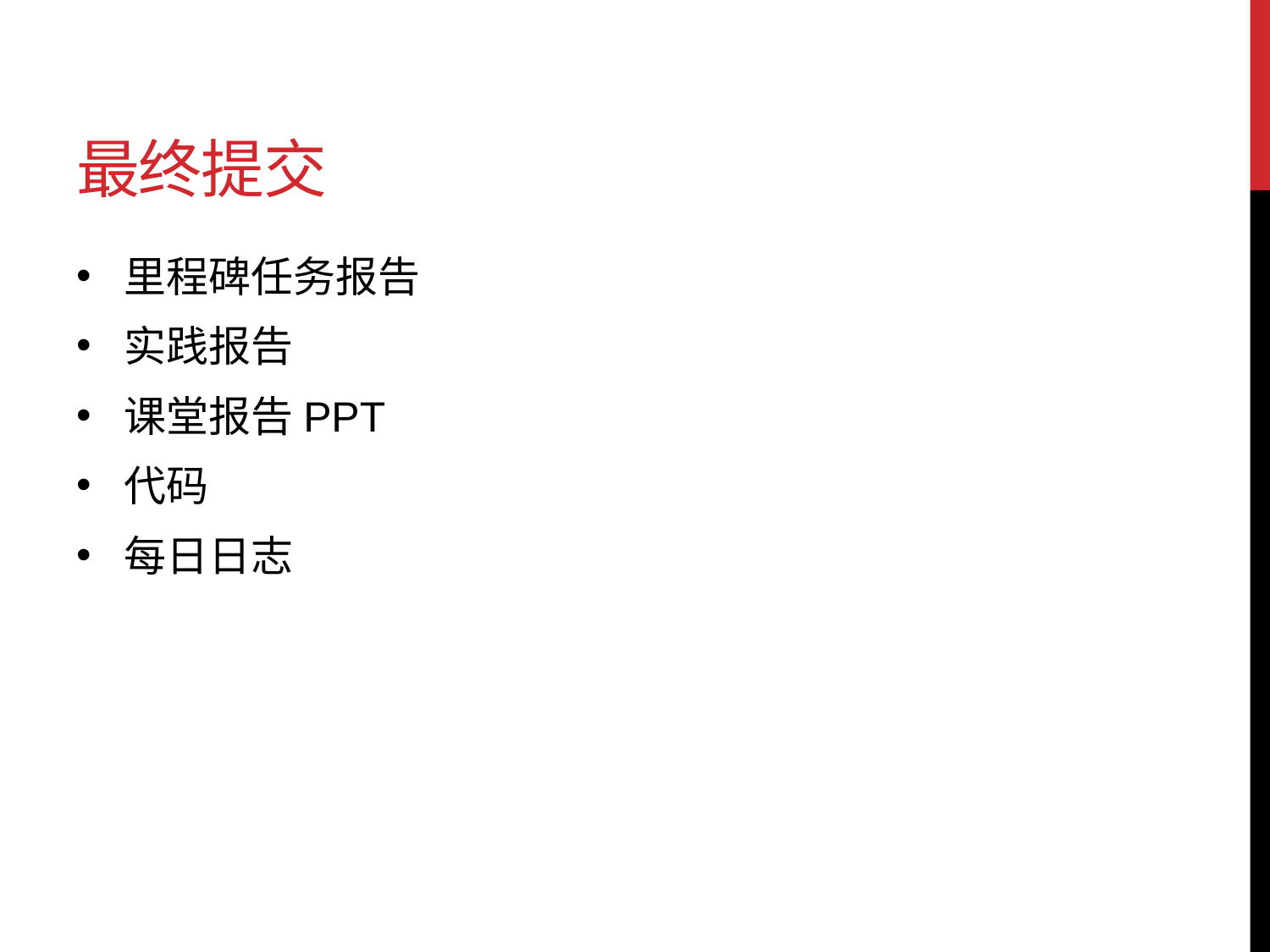

# 最终提交
里程碑任务报告
实践报告
课堂报告PPT
代码
每日日志